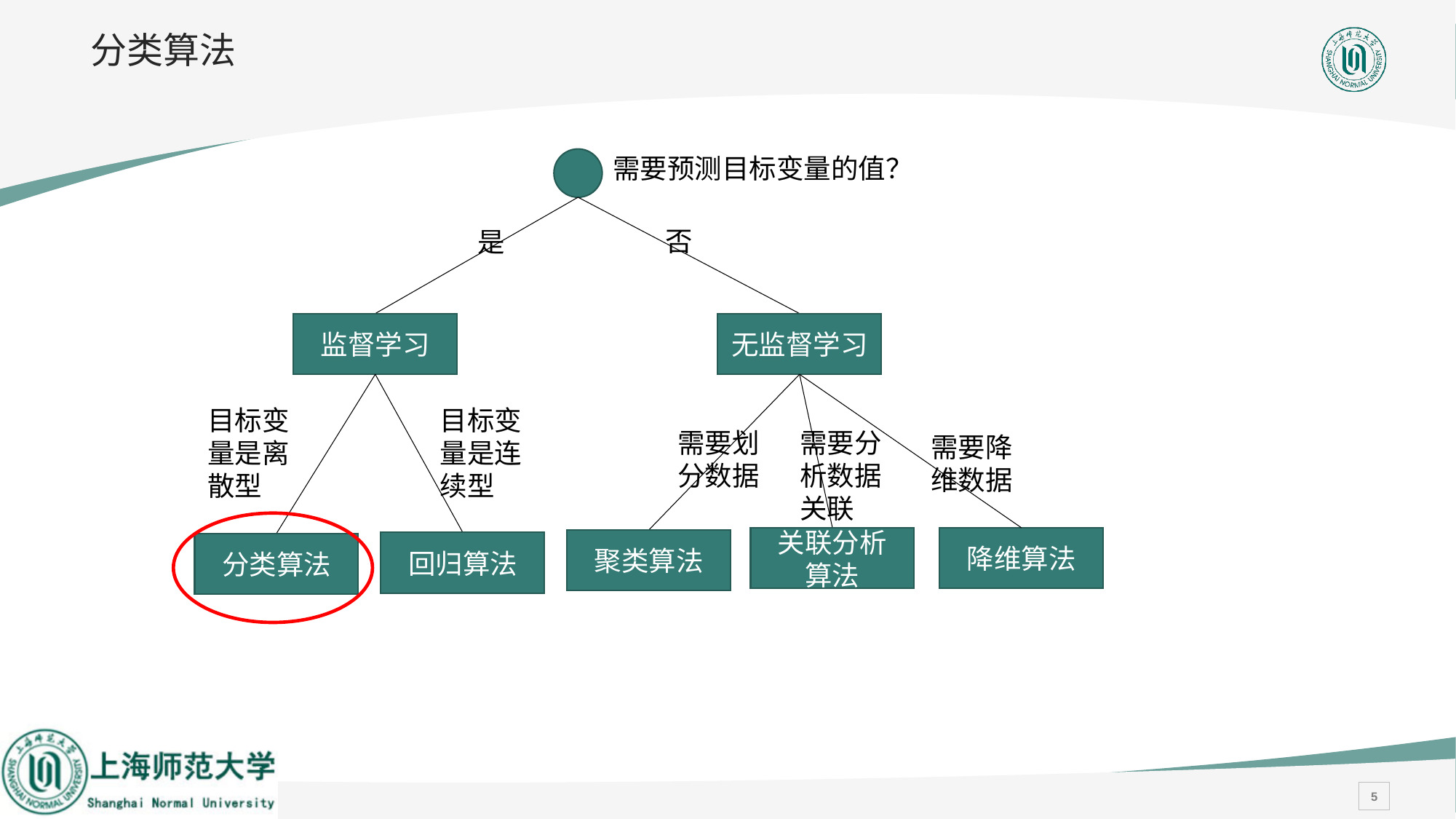

# 分类算法
需要预测目标变量的值？

否
是
监督学习
无监督学习
目标变量是离散型
目标变量是连续型
需要划分数据
需要分析数据关联
需要降维数据

关联分析
算法
降维算法
聚类算法
回归算法
分类算法